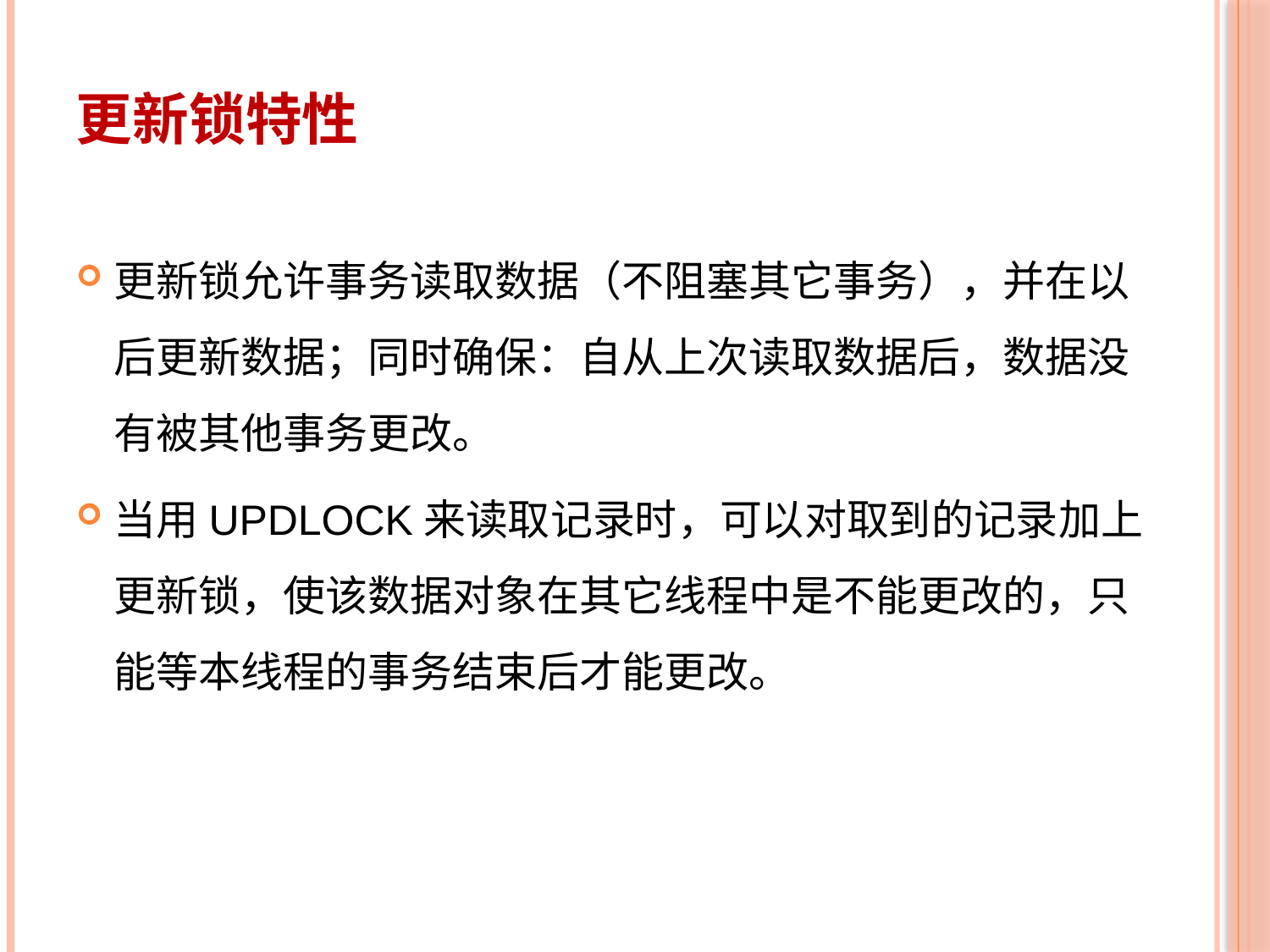

# 更新锁特性
更新锁允许事务读取数据（不阻塞其它事务），并在以后更新数据；同时确保：自从上次读取数据后，数据没有被其他事务更改。
当用UPDLOCK来读取记录时，可以对取到的记录加上更新锁，使该数据对象在其它线程中是不能更改的，只能等本线程的事务结束后才能更改。